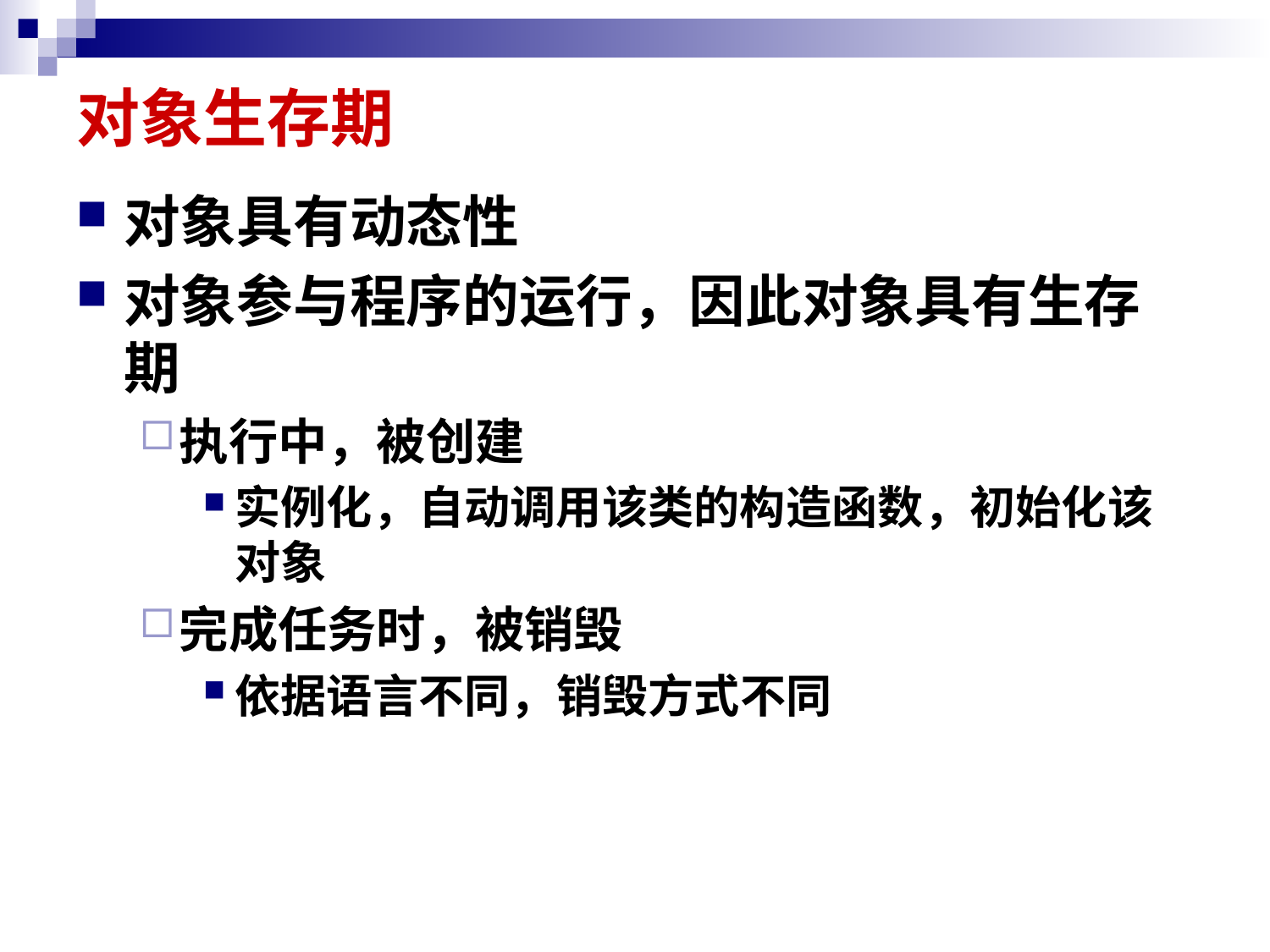

# 对象生存期
对象具有动态性
对象参与程序的运行，因此对象具有生存期
执行中，被创建
实例化，自动调用该类的构造函数，初始化该对象
完成任务时，被销毁
依据语言不同，销毁方式不同